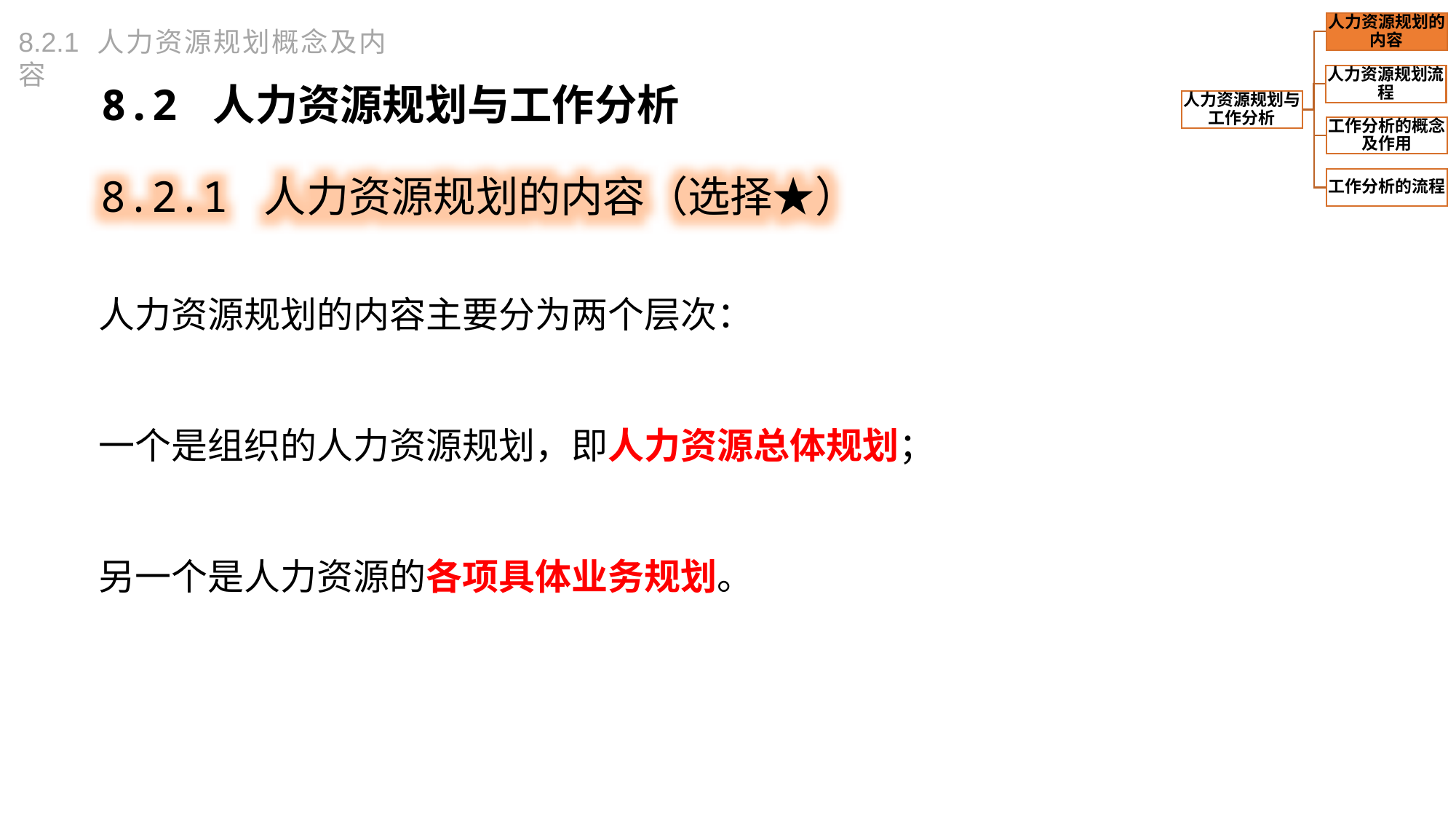

人力资源规划与工作分析
人力资源规划的内容
人力资源规划流程
工作分析的概念及作用
工作分析的流程
8.2.1 人力资源规划概念及内容
8.2 人力资源规划与工作分析
8.2.1 人力资源规划的内容（选择★）
人力资源规划的内容主要分为两个层次：

一个是组织的人力资源规划，即人力资源总体规划；

另一个是人力资源的各项具体业务规划。